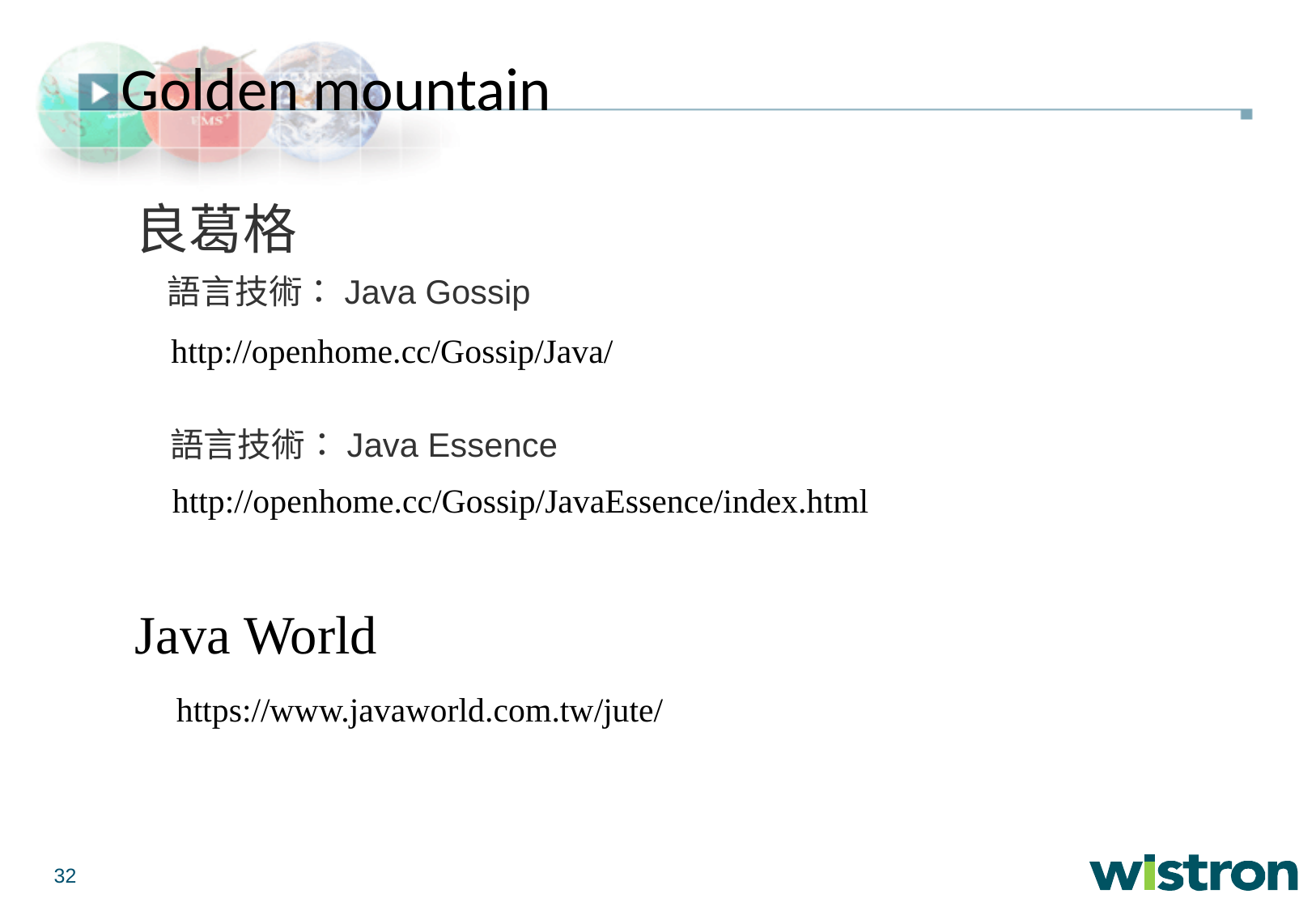

Golden mountain
良葛格
語言技術：Java Gossip
http://openhome.cc/Gossip/Java/
語言技術：Java Essence
http://openhome.cc/Gossip/JavaEssence/index.html
Java World
https://www.javaworld.com.tw/jute/